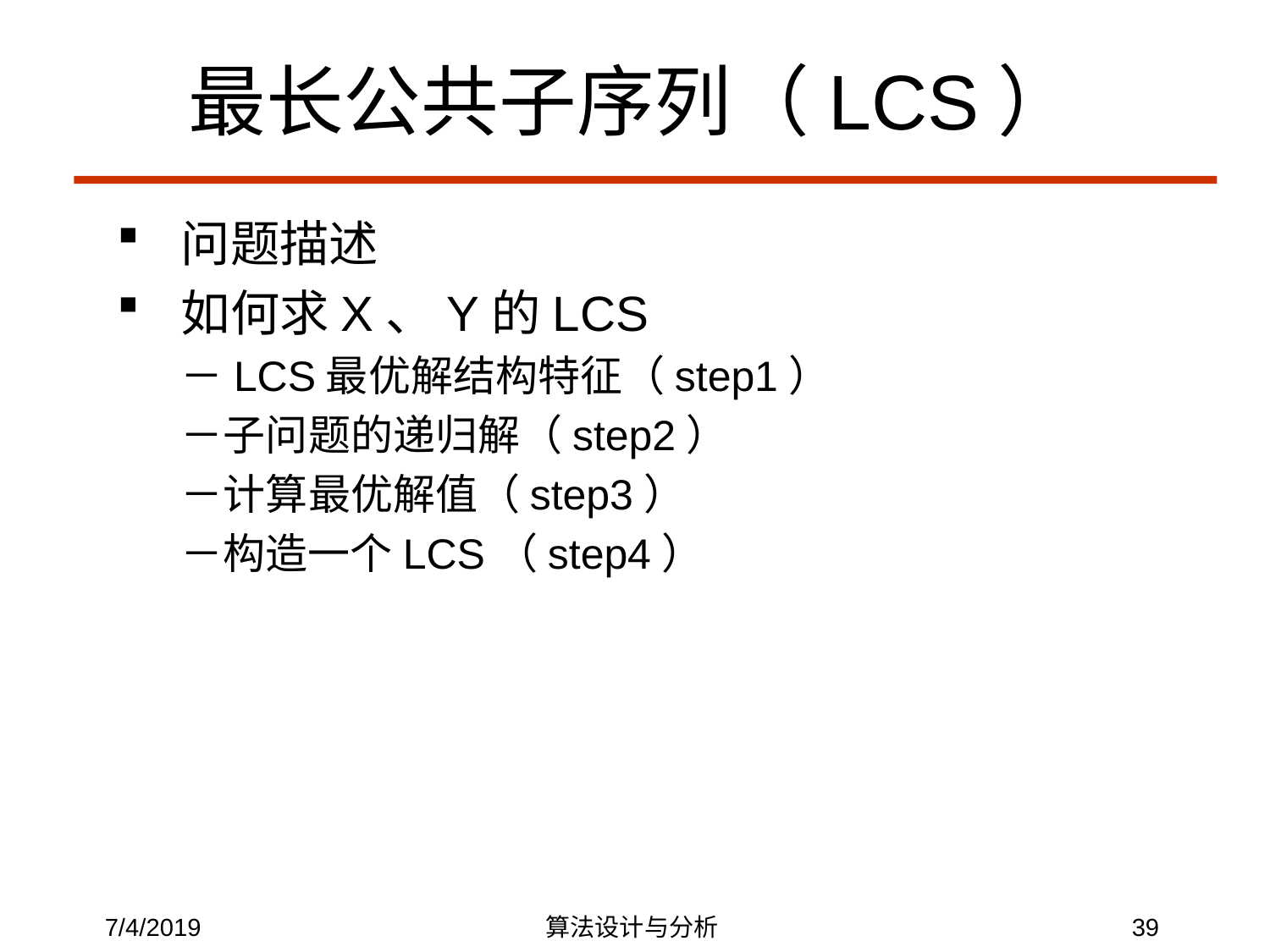

最长公共子序列（LCS）
问题描述
如何求X、Y的LCS
－LCS最优解结构特征（step1）
－子问题的递归解（step2）
－计算最优解值（step3）
－构造一个LCS（step4）
7/4/2019
算法设计与分析
39